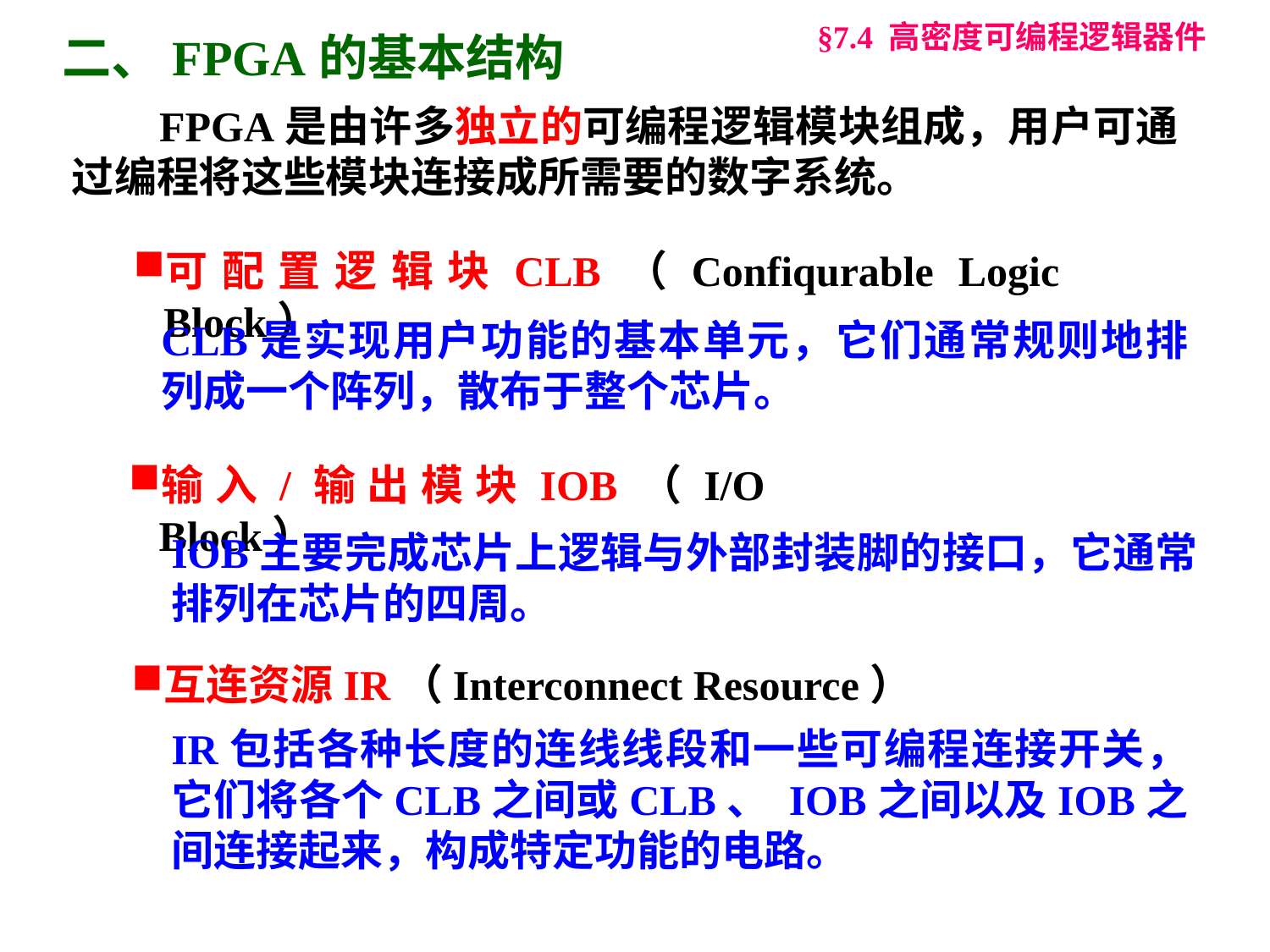

§7.4 高密度可编程逻辑器件
二、FPGA的基本结构
FPGA是由许多独立的可编程逻辑模块组成，用户可通过编程将这些模块连接成所需要的数字系统。
可配置逻辑块CLB（Confiqurable Logic Block）
CLB是实现用户功能的基本单元，它们通常规则地排列成一个阵列，散布于整个芯片。
输入/输出模块IOB（I/O Block）
IOB主要完成芯片上逻辑与外部封装脚的接口，它通常排列在芯片的四周。
互连资源IR（Interconnect Resource）
IR包括各种长度的连线线段和一些可编程连接开关， 它们将各个CLB之间或CLB、 IOB之间以及IOB之间连接起来，构成特定功能的电路。